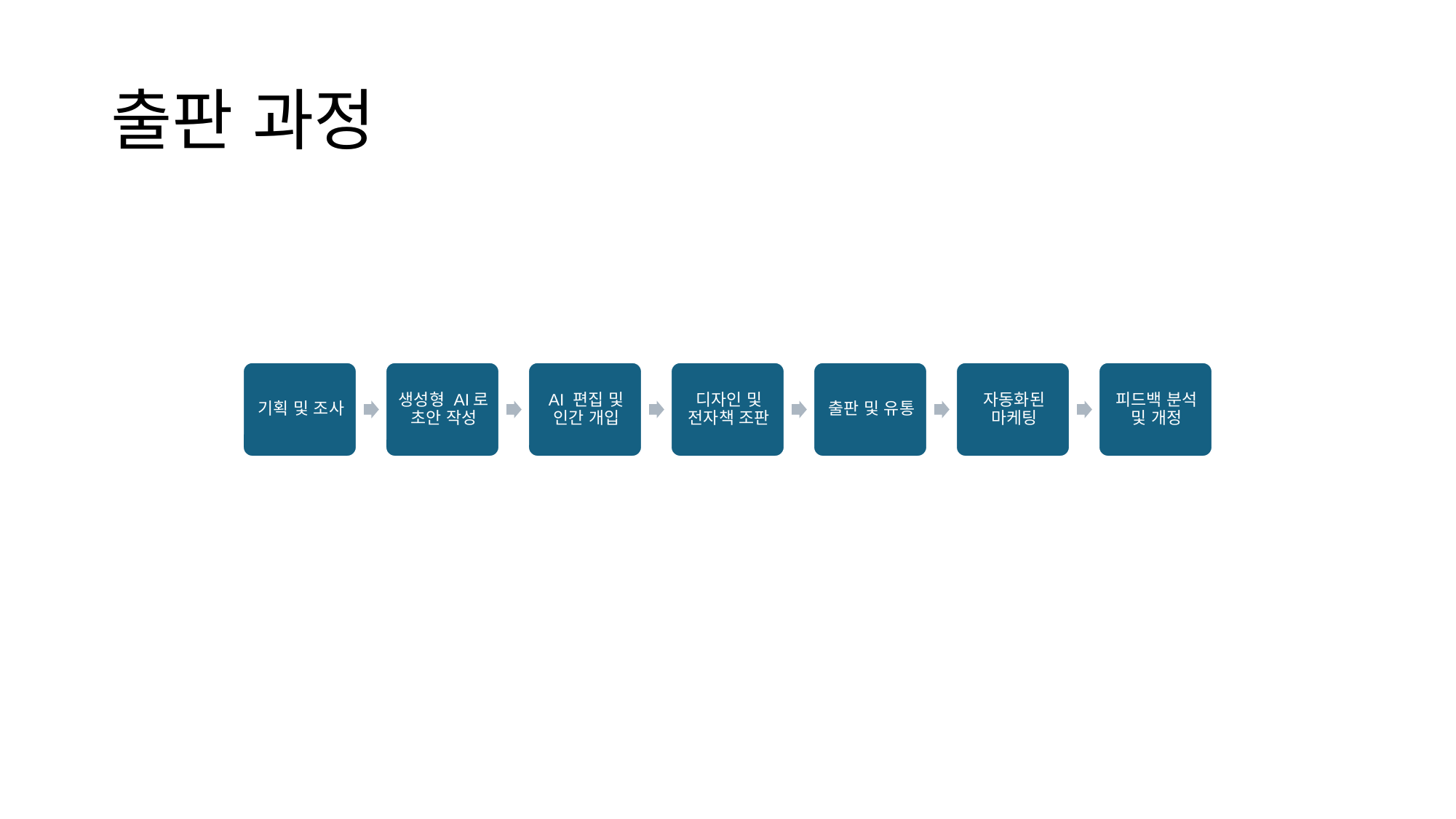

# 출판 과정
기획 및 조사

생성형 AI로 초안 작성

AI 편집 및 인간 개입

디자인 및 전자책 조판

출판 및 유통

자동화된 마케팅

피드백 분석 및 개정